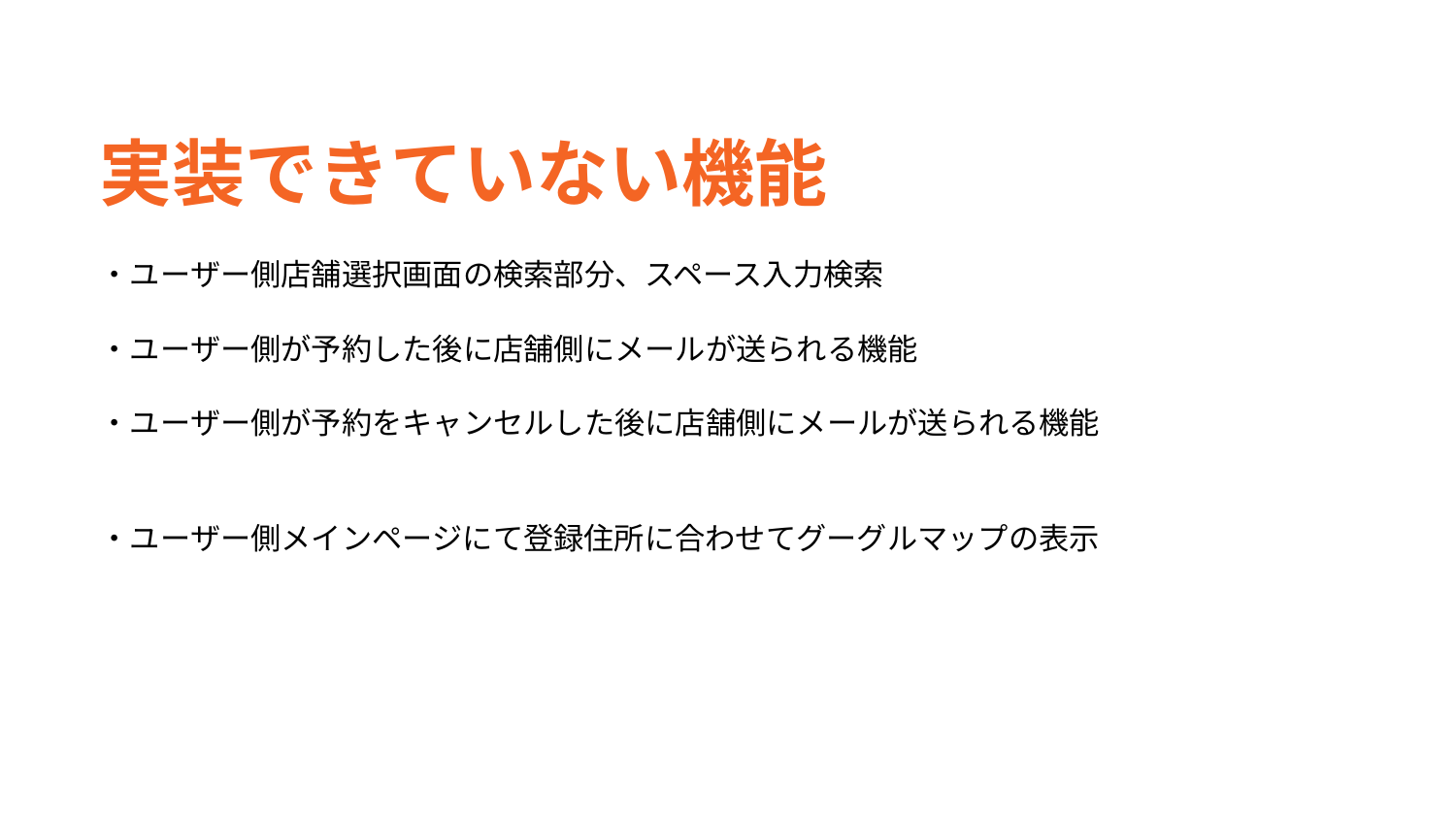

実装できていない機能
・ユーザー側店舗選択画面の検索部分、スペース入力検索
・ユーザー側が予約した後に店舗側にメールが送られる機能
・ユーザー側が予約をキャンセルした後に店舗側にメールが送られる機能
・ユーザー側メインページにて登録住所に合わせてグーグルマップの表示